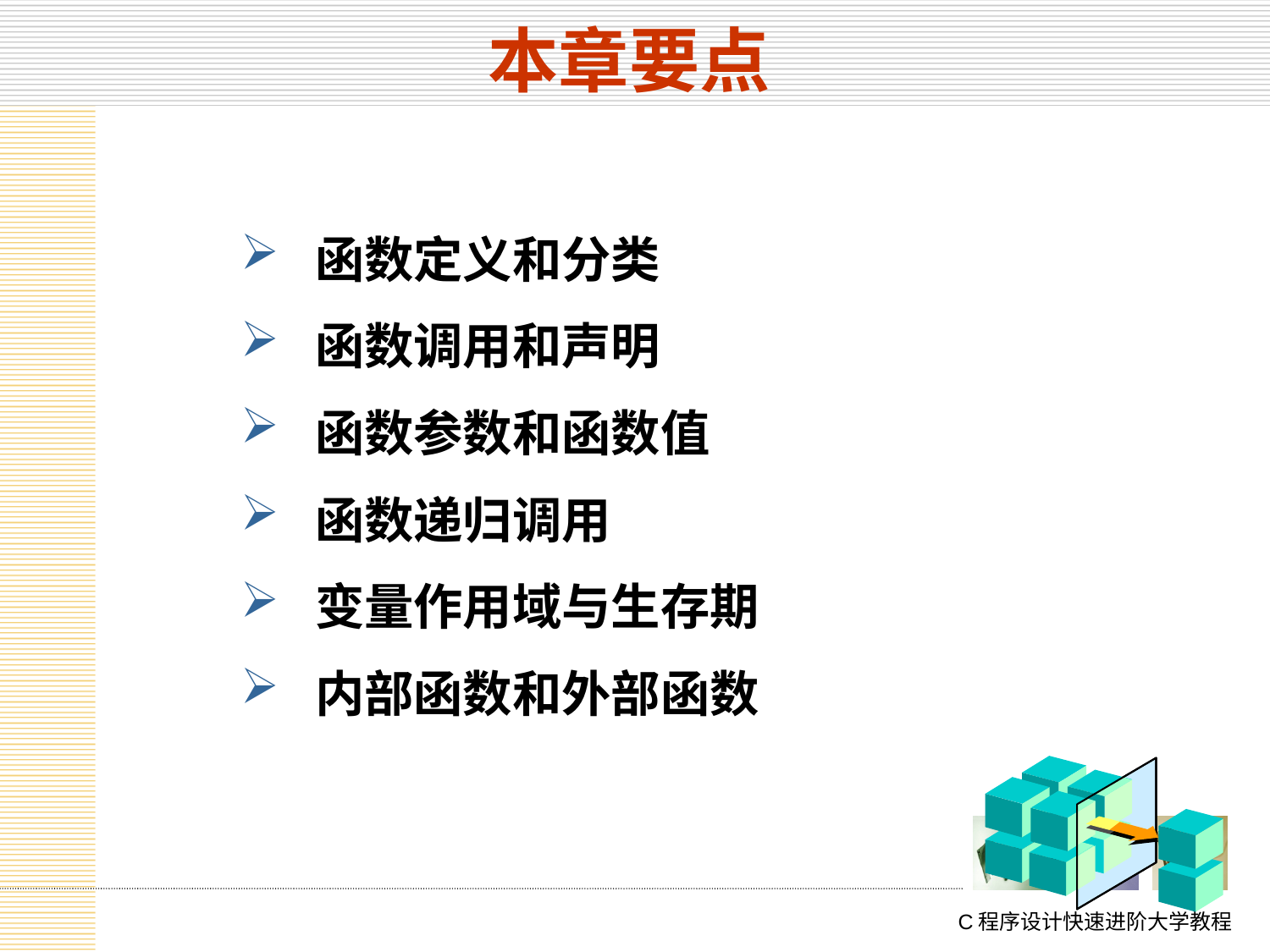

# 本章要点

函数定义和分类
函数调用和声明
函数参数和函数值
函数递归调用
变量作用域与生存期
内部函数和外部函数

2
C程序设计快速进阶大学教程